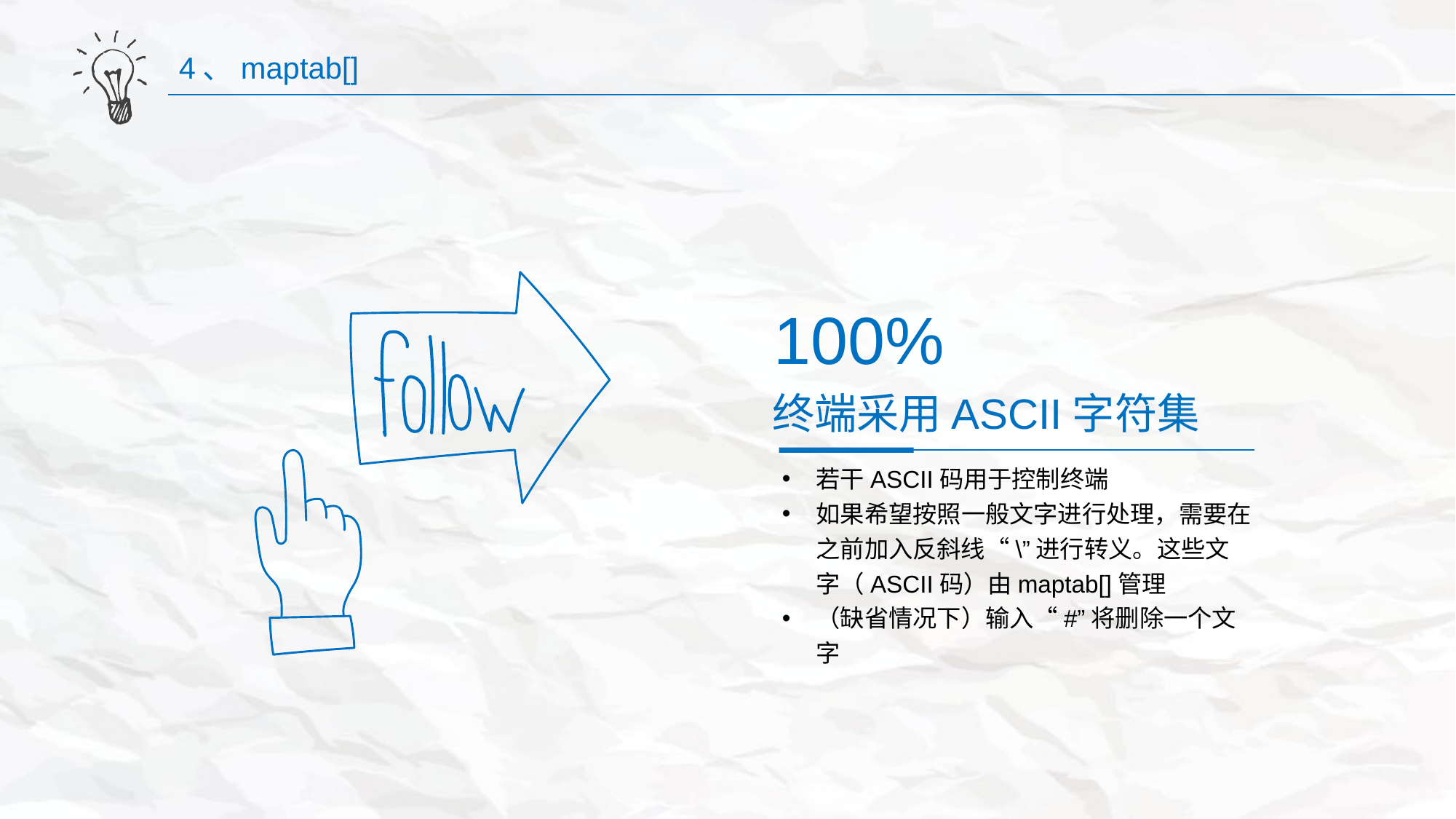

4、maptab[]

100%
终端采用ASCII字符集
若干ASCII码用于控制终端
如果希望按照一般文字进行处理，需要在之前加入反斜线“\”进行转义。这些文字（ASCII码）由maptab[]管理
（缺省情况下）输入“#”将删除一个文字